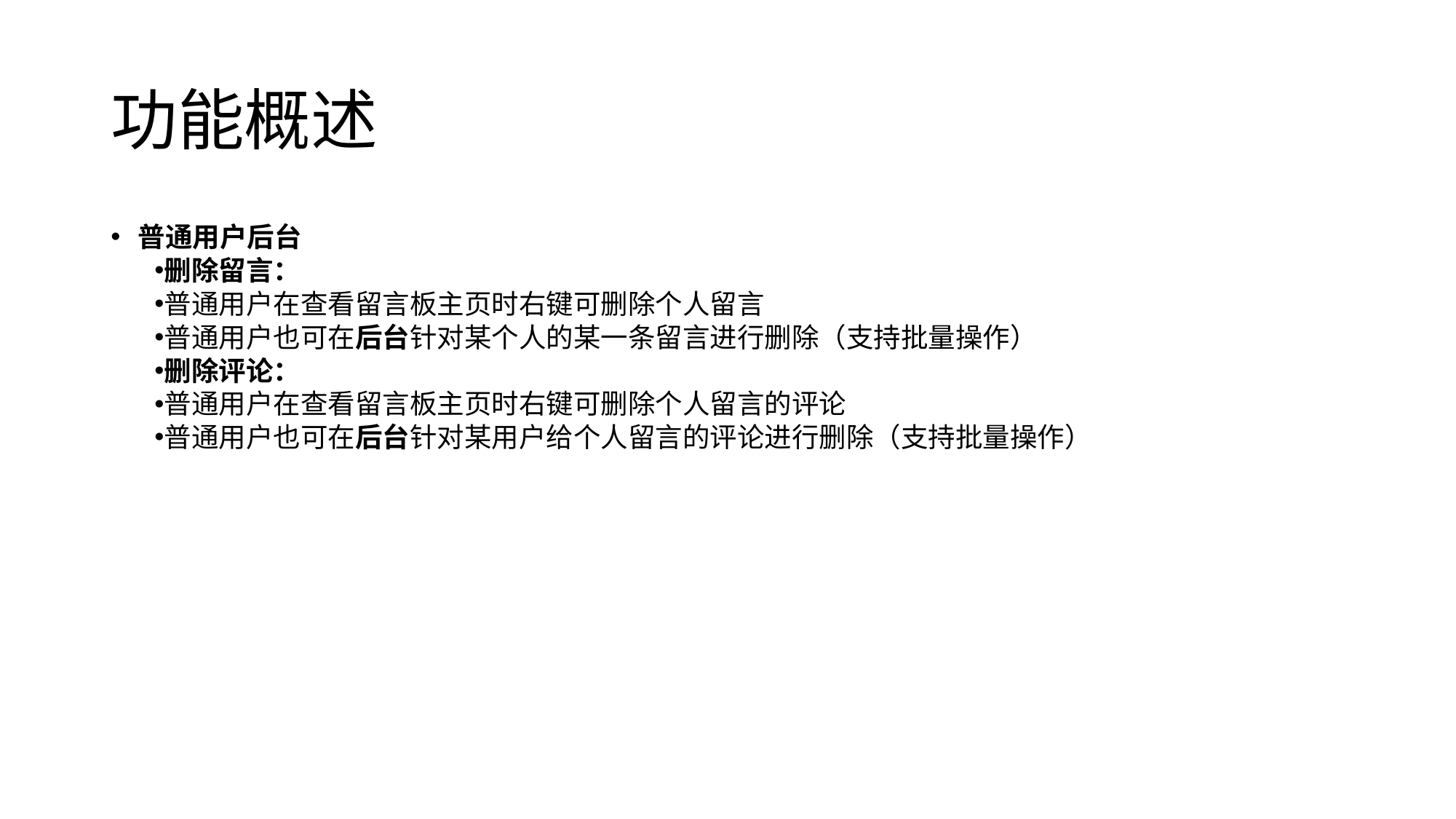

# 功能概述
普通用户后台
删除留言：
普通用户在查看留言板主页时右键可删除个人留言
普通用户也可在后台针对某个人的某一条留言进行删除（支持批量操作）
删除评论：
普通用户在查看留言板主页时右键可删除个人留言的评论
普通用户也可在后台针对某用户给个人留言的评论进行删除（支持批量操作）